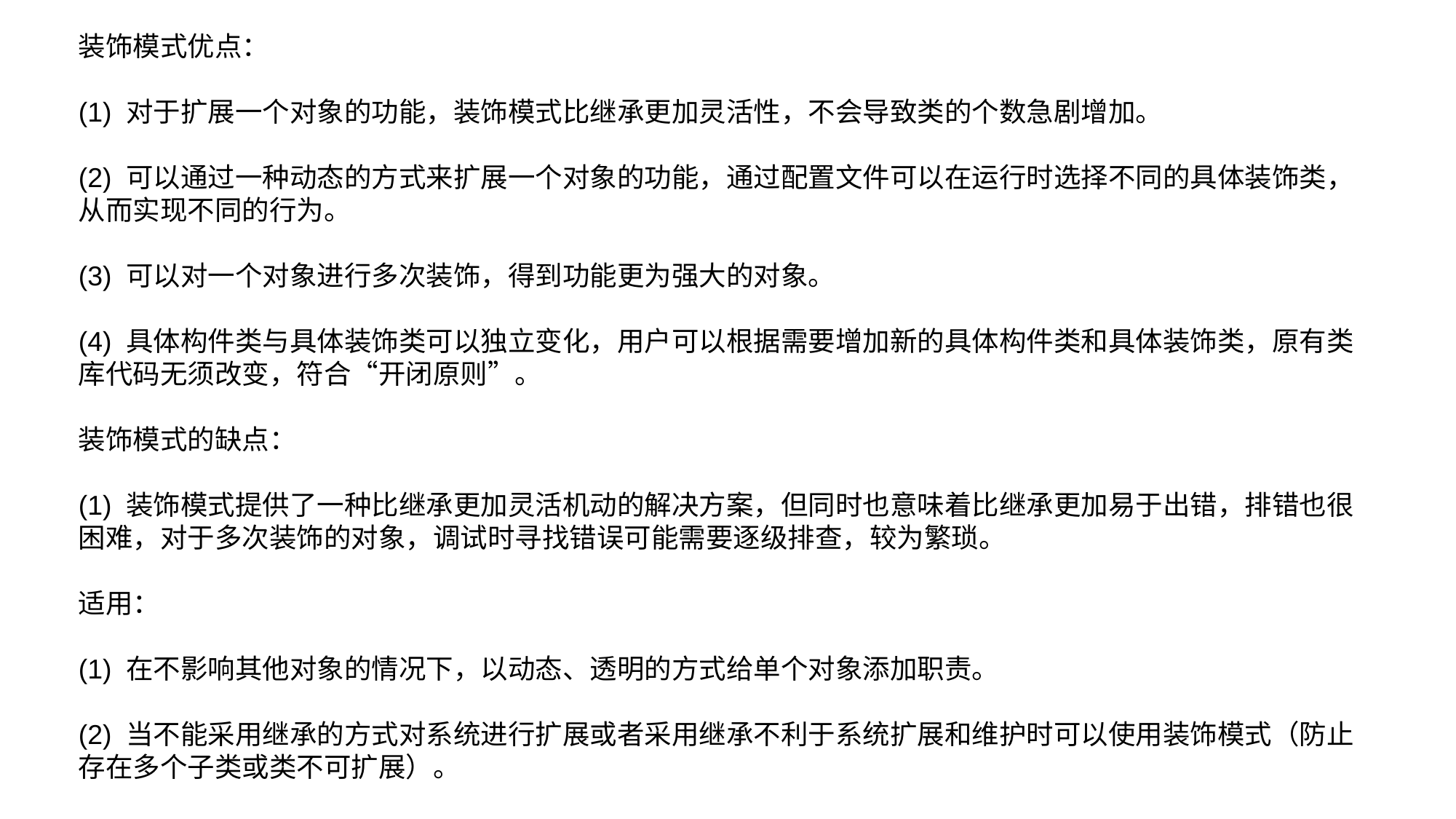

装饰模式优点：

(1) 对于扩展一个对象的功能，装饰模式比继承更加灵活性，不会导致类的个数急剧增加。

(2) 可以通过一种动态的方式来扩展一个对象的功能，通过配置文件可以在运行时选择不同的具体装饰类，从而实现不同的行为。

(3) 可以对一个对象进行多次装饰，得到功能更为强大的对象。

(4) 具体构件类与具体装饰类可以独立变化，用户可以根据需要增加新的具体构件类和具体装饰类，原有类库代码无须改变，符合“开闭原则”。

装饰模式的缺点：

(1) 装饰模式提供了一种比继承更加灵活机动的解决方案，但同时也意味着比继承更加易于出错，排错也很困难，对于多次装饰的对象，调试时寻找错误可能需要逐级排查，较为繁琐。

适用：

(1) 在不影响其他对象的情况下，以动态、透明的方式给单个对象添加职责。

(2) 当不能采用继承的方式对系统进行扩展或者采用继承不利于系统扩展和维护时可以使用装饰模式（防止存在多个子类或类不可扩展）。